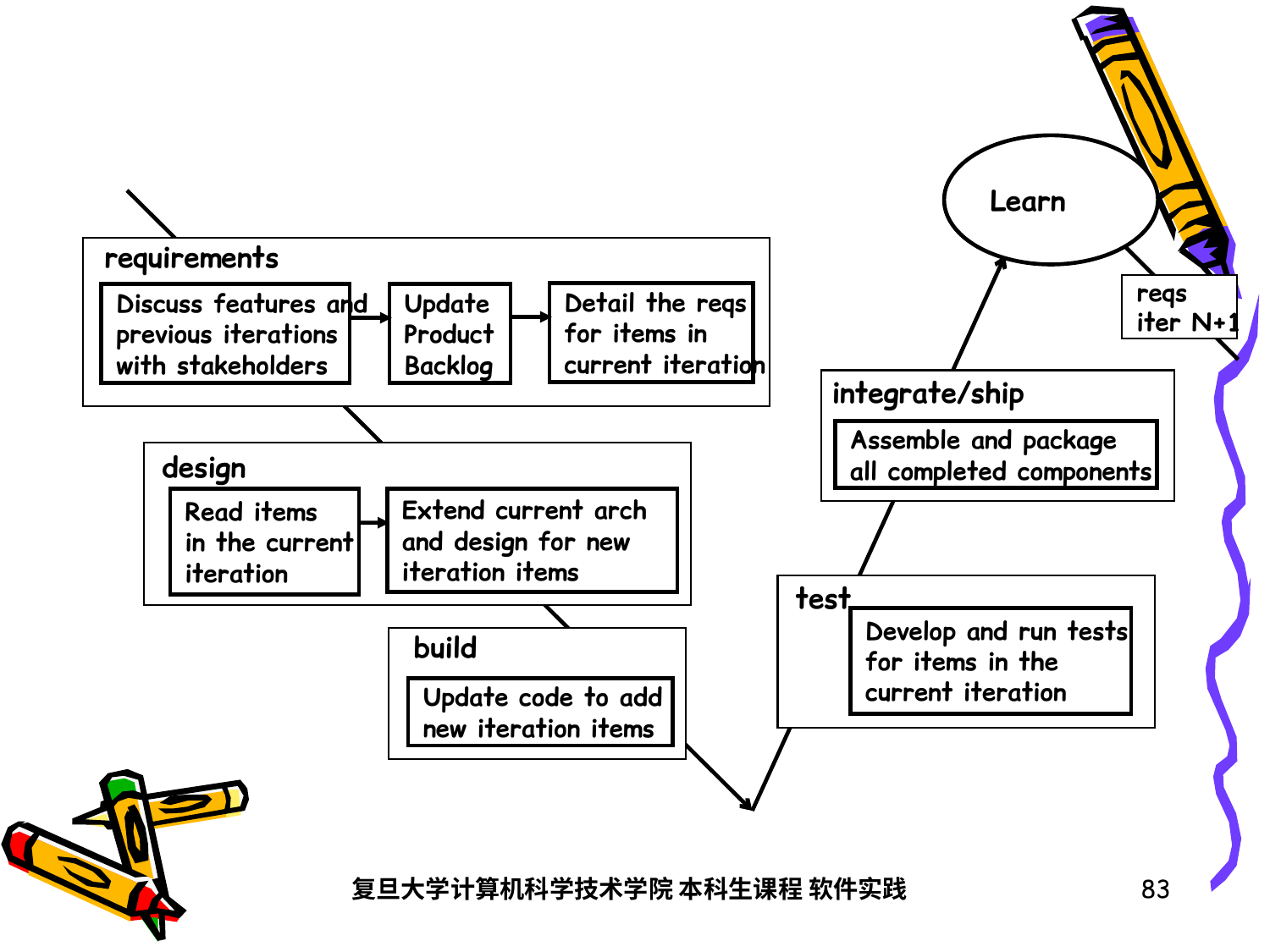

#
Learn

requirements

reqs
iter N+1
Detail the reqs
for items in
current iteration
Discuss features and
previous iterations
with stakeholders
Update
Product
Backlog

integrate/ship

Assemble and package
all completed components
design

Read items
in the current
iteration
Extend current arch
and design for new
iteration items

test

Develop and run tests
for items in the
current iteration
build

Update code to add
new iteration items
复旦大学计算机科学技术学院 本科生课程 软件实践
83